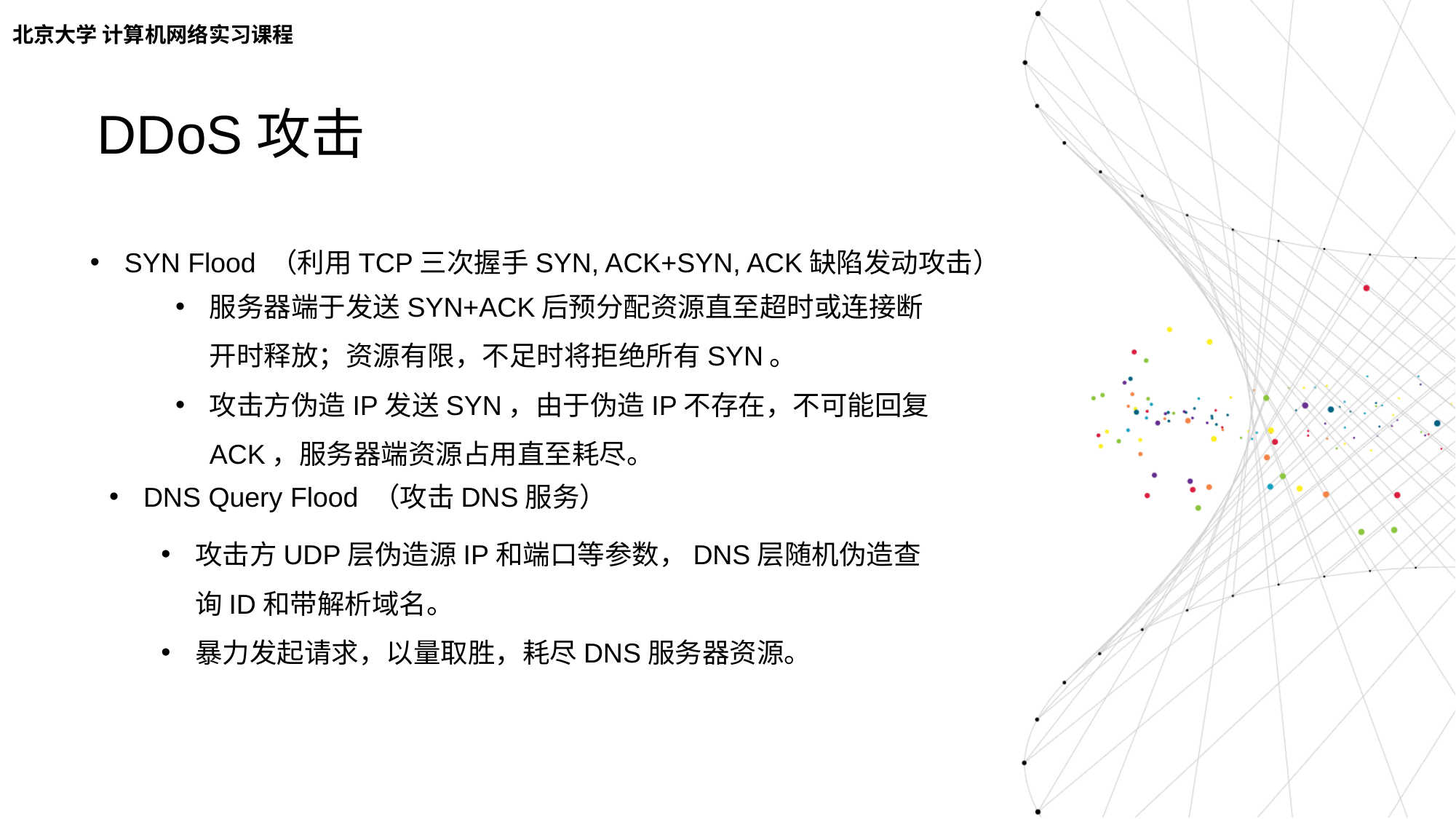

北京大学 计算机网络实习课程
DDoS攻击
SYN Flood （利用TCP三次握手SYN, ACK+SYN, ACK缺陷发动攻击）
服务器端于发送SYN+ACK后预分配资源直至超时或连接断开时释放；资源有限，不足时将拒绝所有SYN。
攻击方伪造IP发送SYN，由于伪造IP不存在，不可能回复ACK，服务器端资源占用直至耗尽。
DNS Query Flood （攻击DNS服务）
攻击方UDP层伪造源IP和端口等参数，DNS层随机伪造查询ID和带解析域名。
暴力发起请求，以量取胜，耗尽DNS服务器资源。